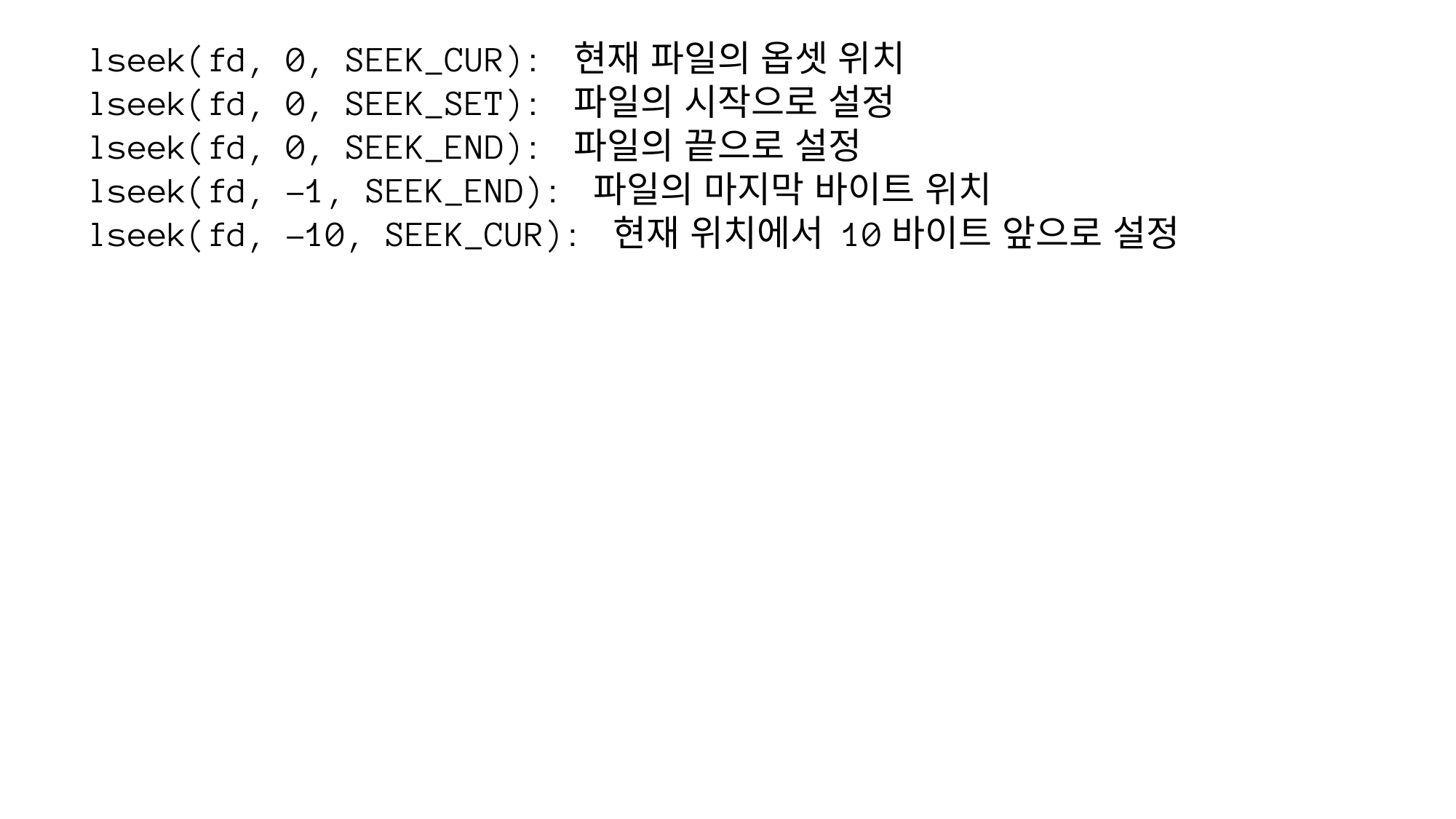

lseek(fd, 0, SEEK_CUR): 현재 파일의 옵셋 위치
lseek(fd, 0, SEEK_SET): 파일의 시작으로 설정
lseek(fd, 0, SEEK_END): 파일의 끝으로 설정
lseek(fd, -1, SEEK_END): 파일의 마지막 바이트 위치
lseek(fd, -10, SEEK_CUR): 현재 위치에서 10바이트 앞으로 설정